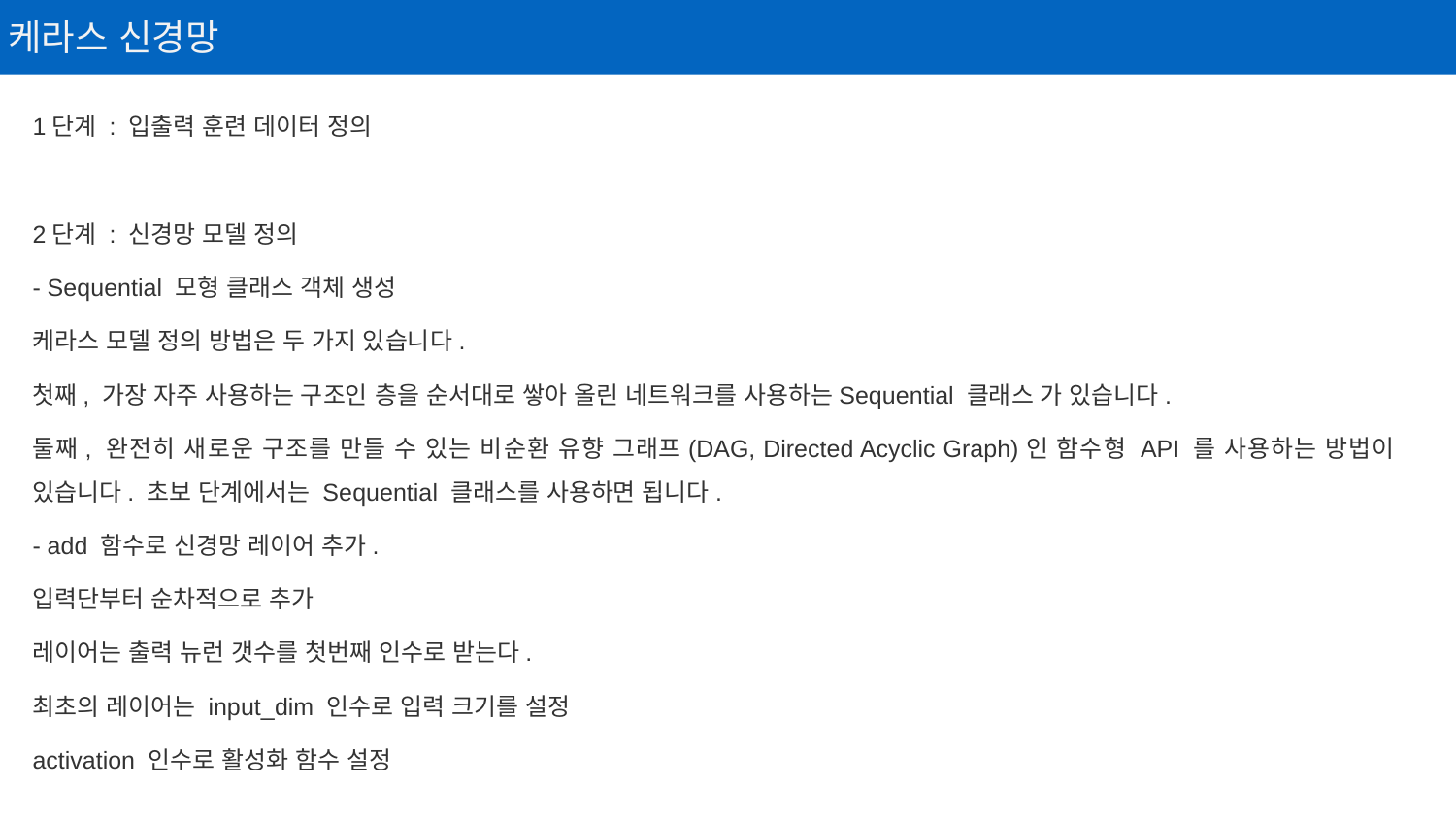

케라스 신경망

1단계 : 입출력 훈련 데이터 정의

2단계 : 신경망 모델 정의
- Sequential 모형 클래스 객체 생성
케라스 모델 정의 방법은 두 가지 있습니다.
첫째, 가장 자주 사용하는 구조인 층을 순서대로 쌓아 올린 네트워크를 사용하는Sequential 클래스 가 있습니다.
둘째, 완전히 새로운 구조를 만들 수 있는 비순환 유향 그래프(DAG, Directed Acyclic Graph)인 함수형 API 를 사용하는 방법이 있습니다. 초보 단계에서는 Sequential 클래스를 사용하면 됩니다.
- add 함수로 신경망 레이어 추가.
입력단부터 순차적으로 추가
레이어는 출력 뉴런 갯수를 첫번째 인수로 받는다.
최초의 레이어는 input_dim 인수로 입력 크기를 설정
activation 인수로 활성화 함수 설정